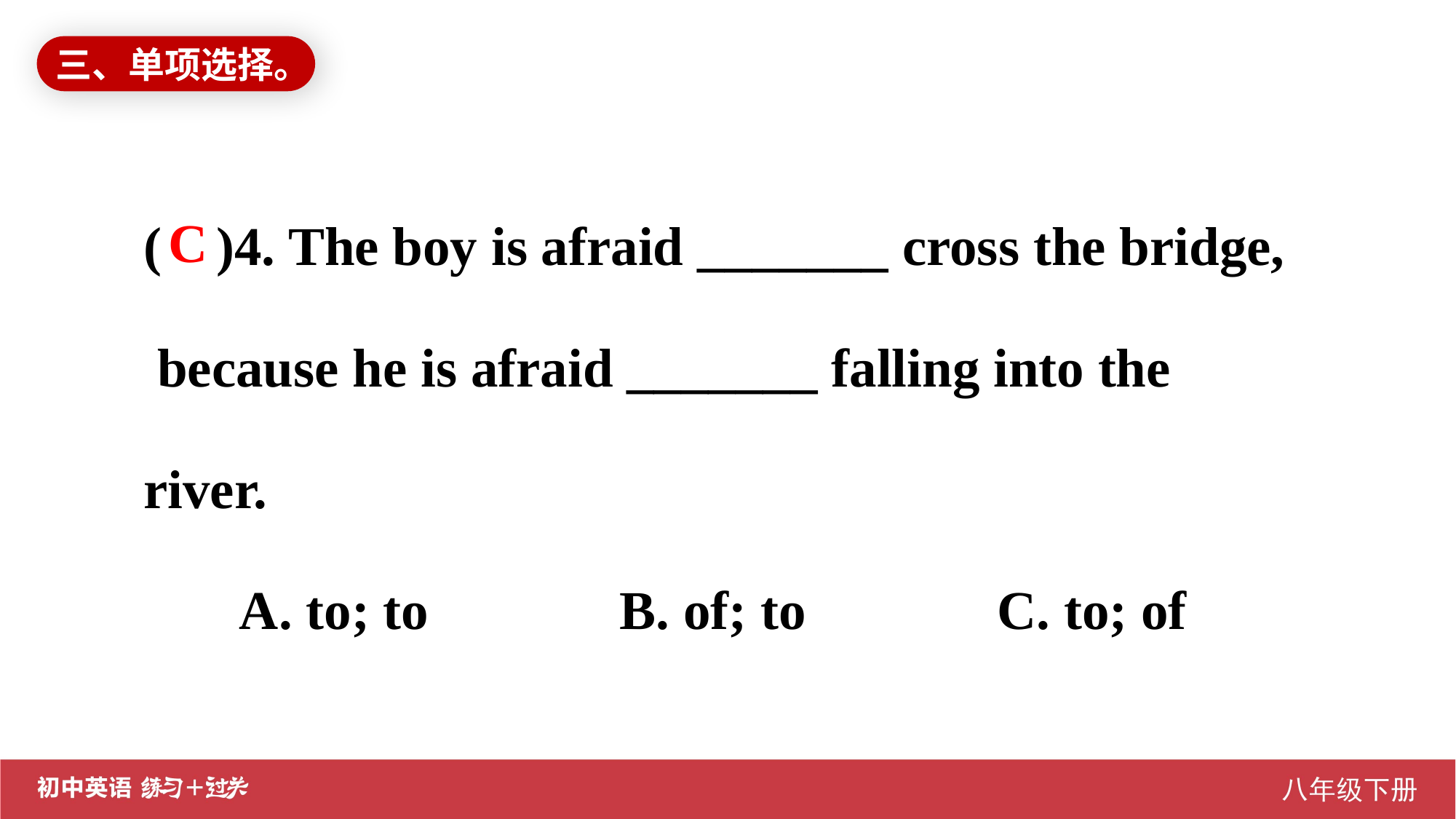

三、单项选择。
(    )4. The boy is afraid _______ cross the bridge,  because he is afraid _______ falling into the river.
       A. to; to              B. of; to              C. to; of
C